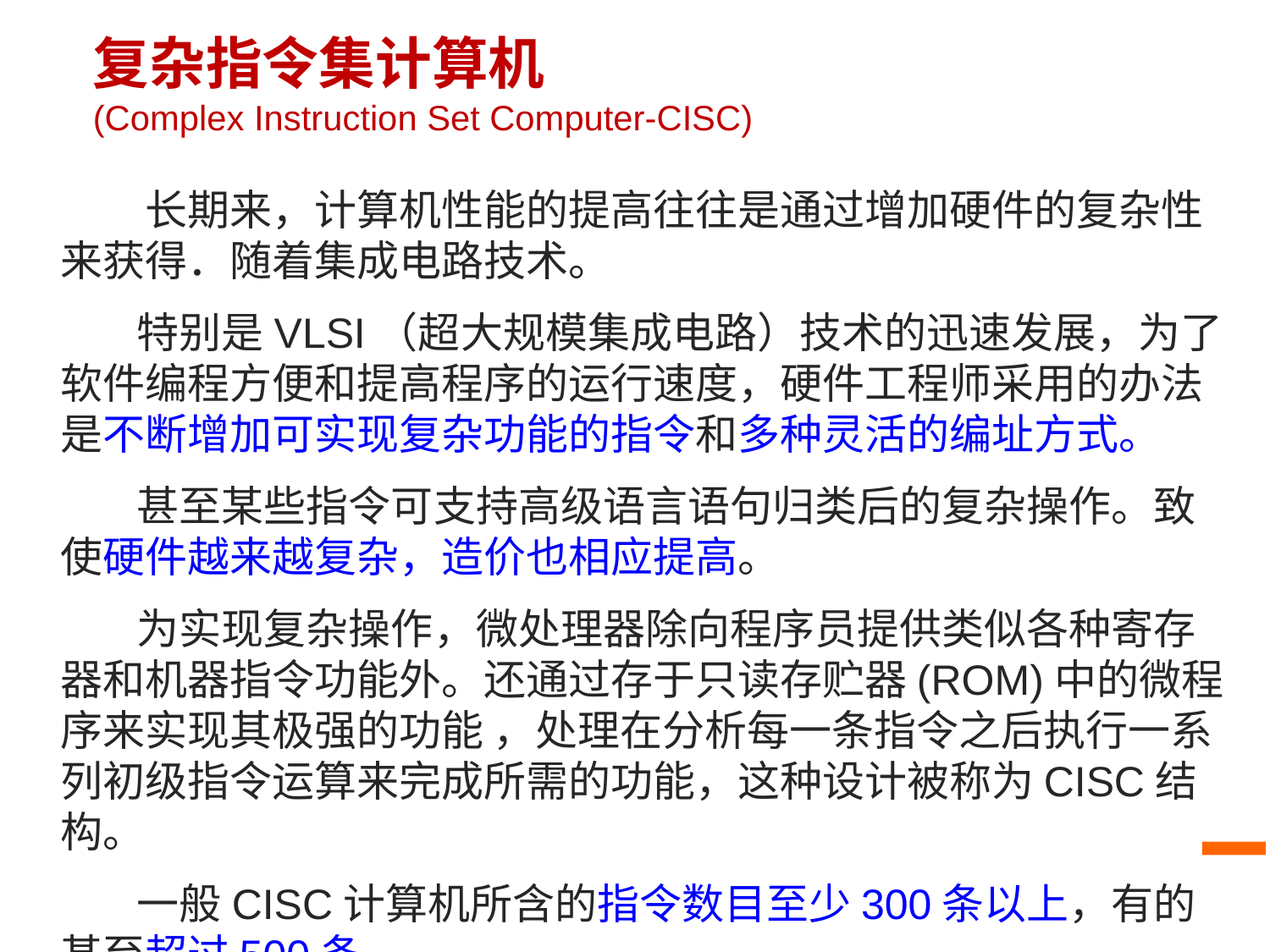

复杂指令集计算机
(Complex Instruction Set Computer-CISC)
　　长期来，计算机性能的提高往往是通过增加硬件的复杂性来获得．随着集成电路技术。

       特别是VLSI（超大规模集成电路）技术的迅速发展，为了软件编程方便和提高程序的运行速度，硬件工程师采用的办法是不断增加可实现复杂功能的指令和多种灵活的编址方式。

       甚至某些指令可支持高级语言语句归类后的复杂操作。致使硬件越来越复杂，造价也相应提高。

       为实现复杂操作，微处理器除向程序员提供类似各种寄存器和机器指令功能外。还通过存于只读存贮器(ROM)中的微程序来实现其极强的功能 ，处理在分析每一条指令之后执行一系列初级指令运算来完成所需的功能，这种设计被称为CISC结构。

       一般CISC计算机所含的指令数目至少300条以上，有的甚至超过500条．
4